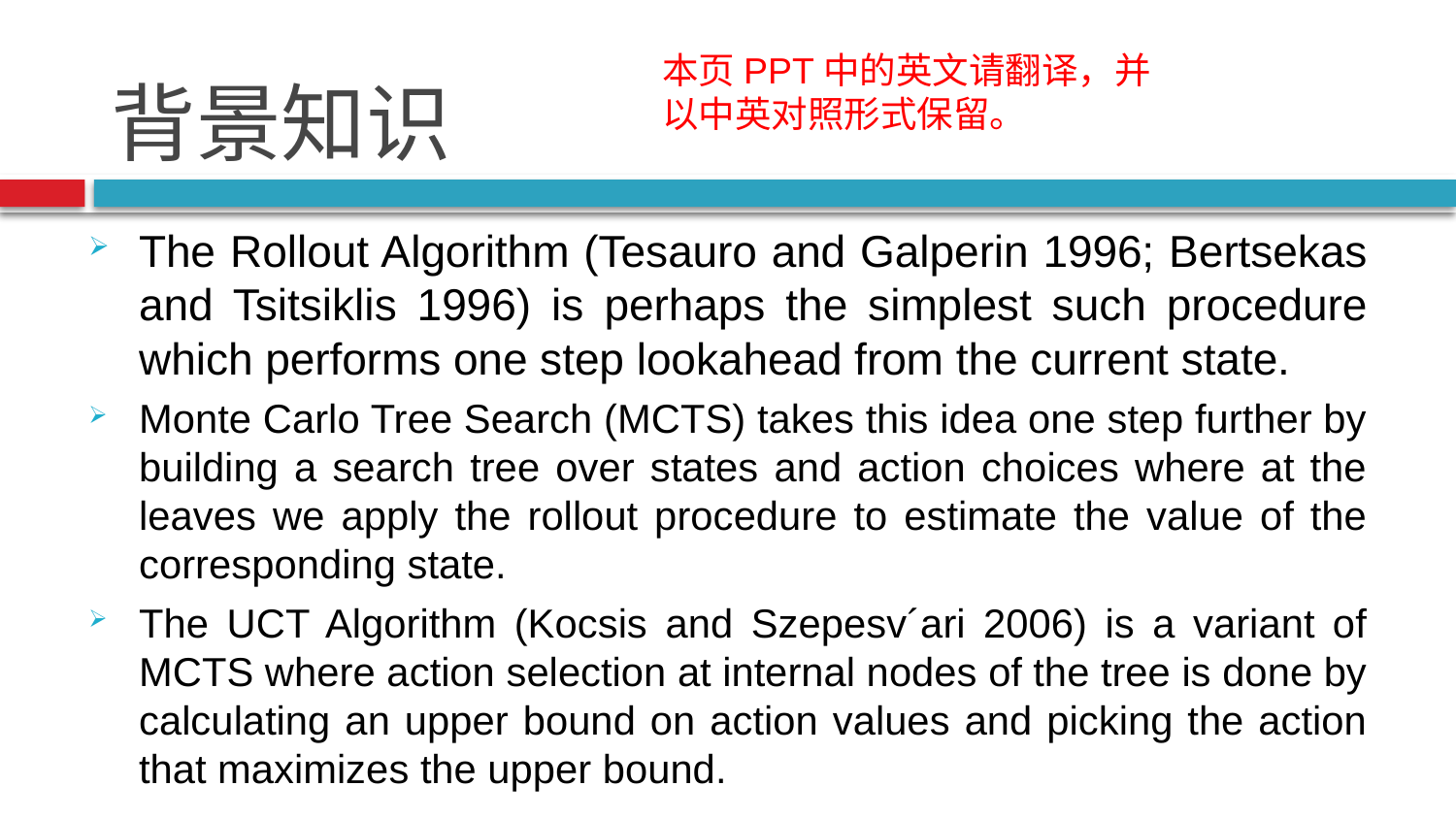

# 背景知识
本页PPT中的英文请翻译，并以中英对照形式保留。
The Rollout Algorithm (Tesauro and Galperin 1996; Bertsekas and Tsitsiklis 1996) is perhaps the simplest such procedure which performs one step lookahead from the current state.
Monte Carlo Tree Search (MCTS) takes this idea one step further by building a search tree over states and action choices where at the leaves we apply the rollout procedure to estimate the value of the corresponding state.
The UCT Algorithm (Kocsis and Szepesv´ari 2006) is a variant of MCTS where action selection at internal nodes of the tree is done by calculating an upper bound on action values and picking the action that maximizes the upper bound.